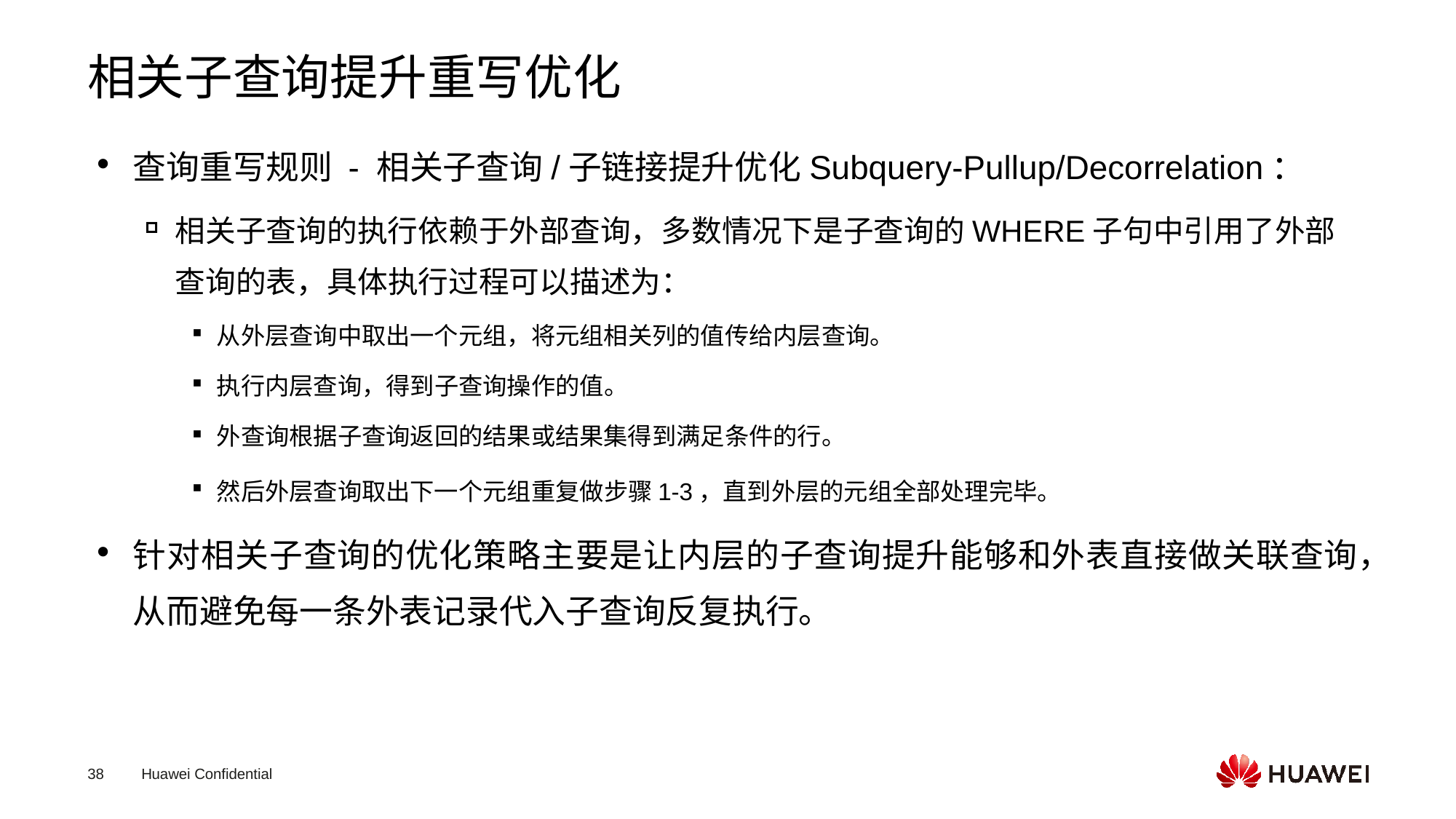

# 相关子查询提升重写优化
查询重写规则 - 相关子查询/子链接提升优化Subquery-Pullup/Decorrelation：
相关子查询的执行依赖于外部查询，多数情况下是子查询的WHERE子句中引用了外部查询的表，具体执行过程可以描述为：
从外层查询中取出一个元组，将元组相关列的值传给内层查询。
执行内层查询，得到子查询操作的值。
外查询根据子查询返回的结果或结果集得到满足条件的行。
然后外层查询取出下一个元组重复做步骤1-3，直到外层的元组全部处理完毕。
针对相关子查询的优化策略主要是让内层的子查询提升能够和外表直接做关联查询，从而避免每一条外表记录代入子查询反复执行。